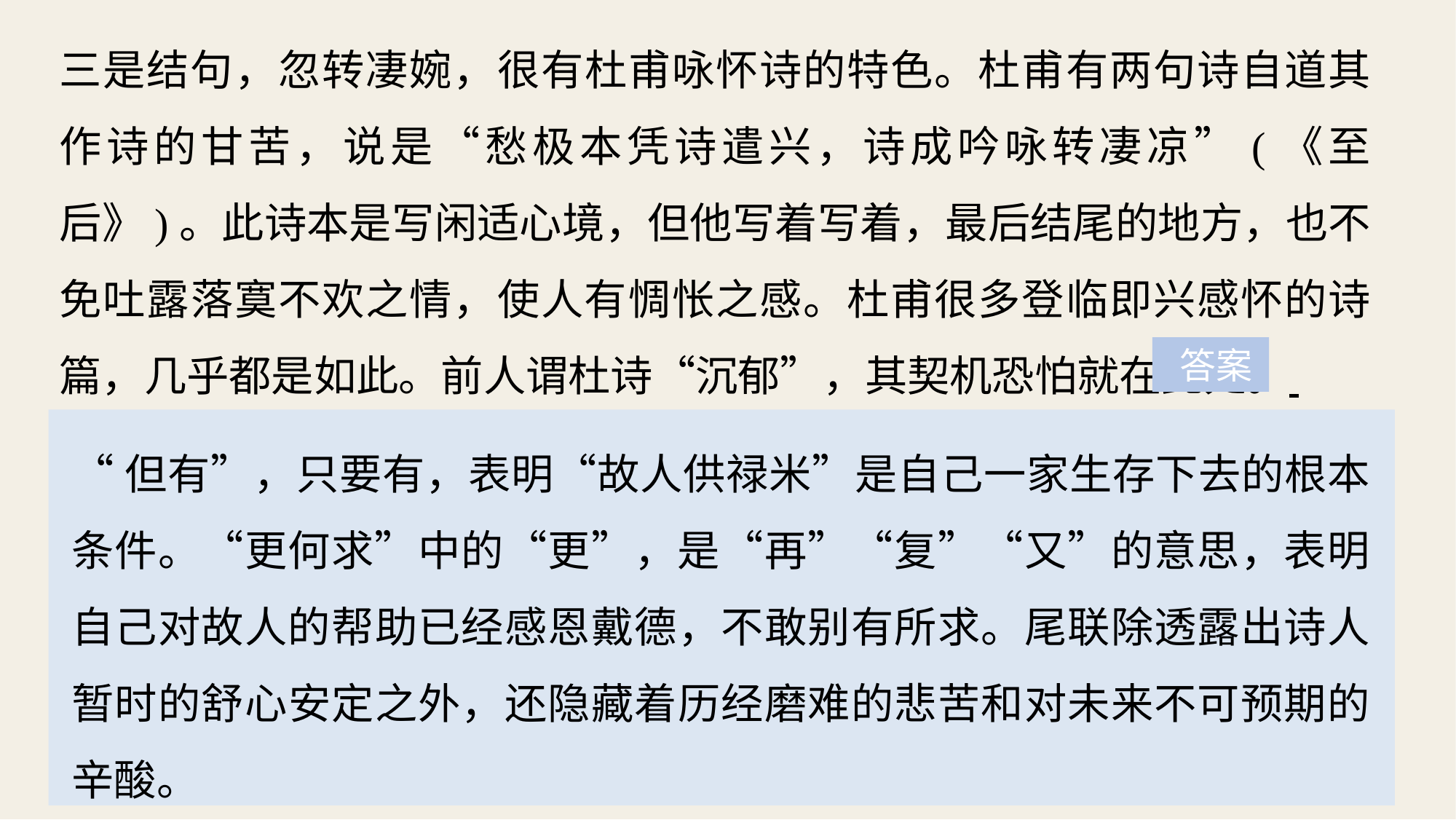

三是结句，忽转凄婉，很有杜甫咏怀诗的特色。杜甫有两句诗自道其作诗的甘苦，说是“愁极本凭诗遣兴，诗成吟咏转凄凉”(《至后》)。此诗本是写闲适心境，但他写着写着，最后结尾的地方，也不免吐露落寞不欢之情，使人有惆怅之感。杜甫很多登临即兴感怀的诗篇，几乎都是如此。前人谓杜诗“沉郁”，其契机恐怕就在此处。
 答案

“但有”，只要有，表明“故人供禄米”是自己一家生存下去的根本条件。“更何求”中的“更”，是“再”“复”“又”的意思，表明自己对故人的帮助已经感恩戴德，不敢别有所求。尾联除透露出诗人暂时的舒心安定之外，还隐藏着历经磨难的悲苦和对未来不可预期的辛酸。